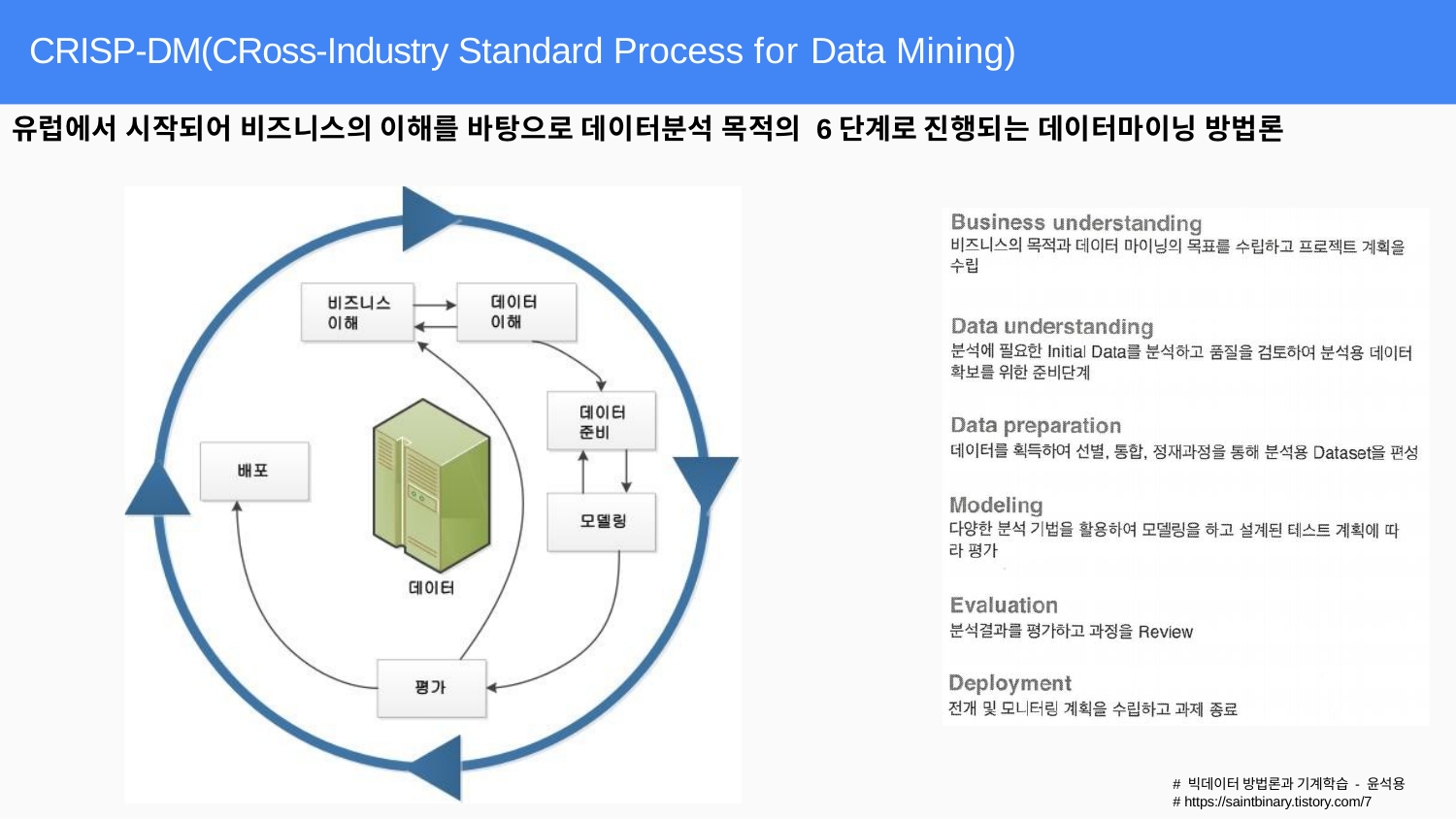

CRISP-DM(CRoss-Industry Standard Process for Data Mining)
유럽에서 시작되어 비즈니스의 이해를 바탕으로 데이터분석 목적의 6단계로 진행되는 데이터마이닝 방법론

# 빅데이터 방법론과 기계학습 - 윤석용
# https://saintbinary.tistory.com/7